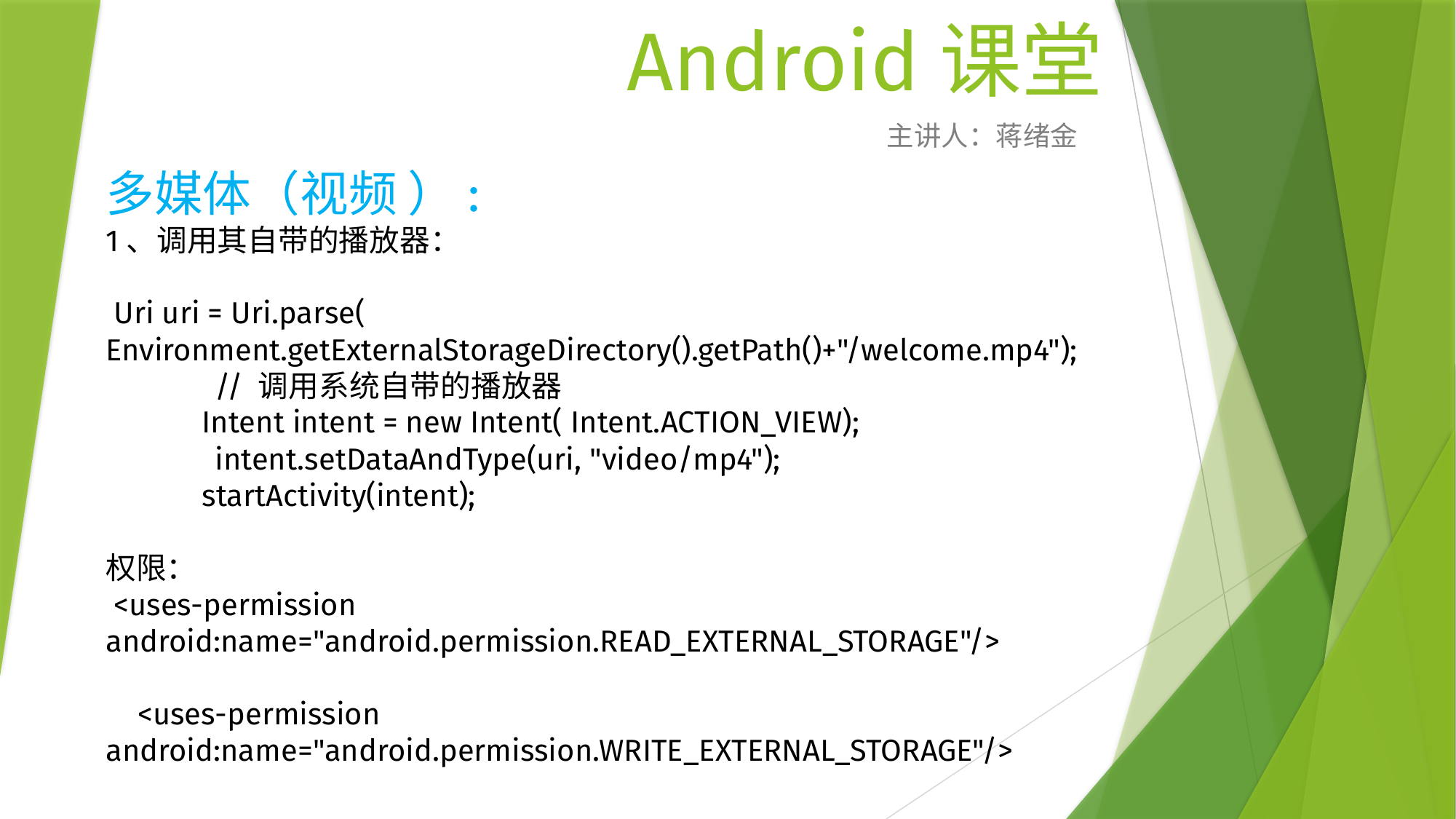

# Android课堂
主讲人：蒋绪金
多媒体（视频 ）:
1、调用其自带的播放器：

 Uri uri = Uri.parse(
Environment.getExternalStorageDirectory().getPath()+"/welcome.mp4");
	// 调用系统自带的播放器
            Intent intent = new Intent( Intent.ACTION_VIEW);
	intent.setDataAndType(uri, "video/mp4");
            startActivity(intent);

权限：
 <uses-permission android:name="android.permission.READ_EXTERNAL_STORAGE"/>

    <uses-permission android:name="android.permission.WRITE_EXTERNAL_STORAGE"/>